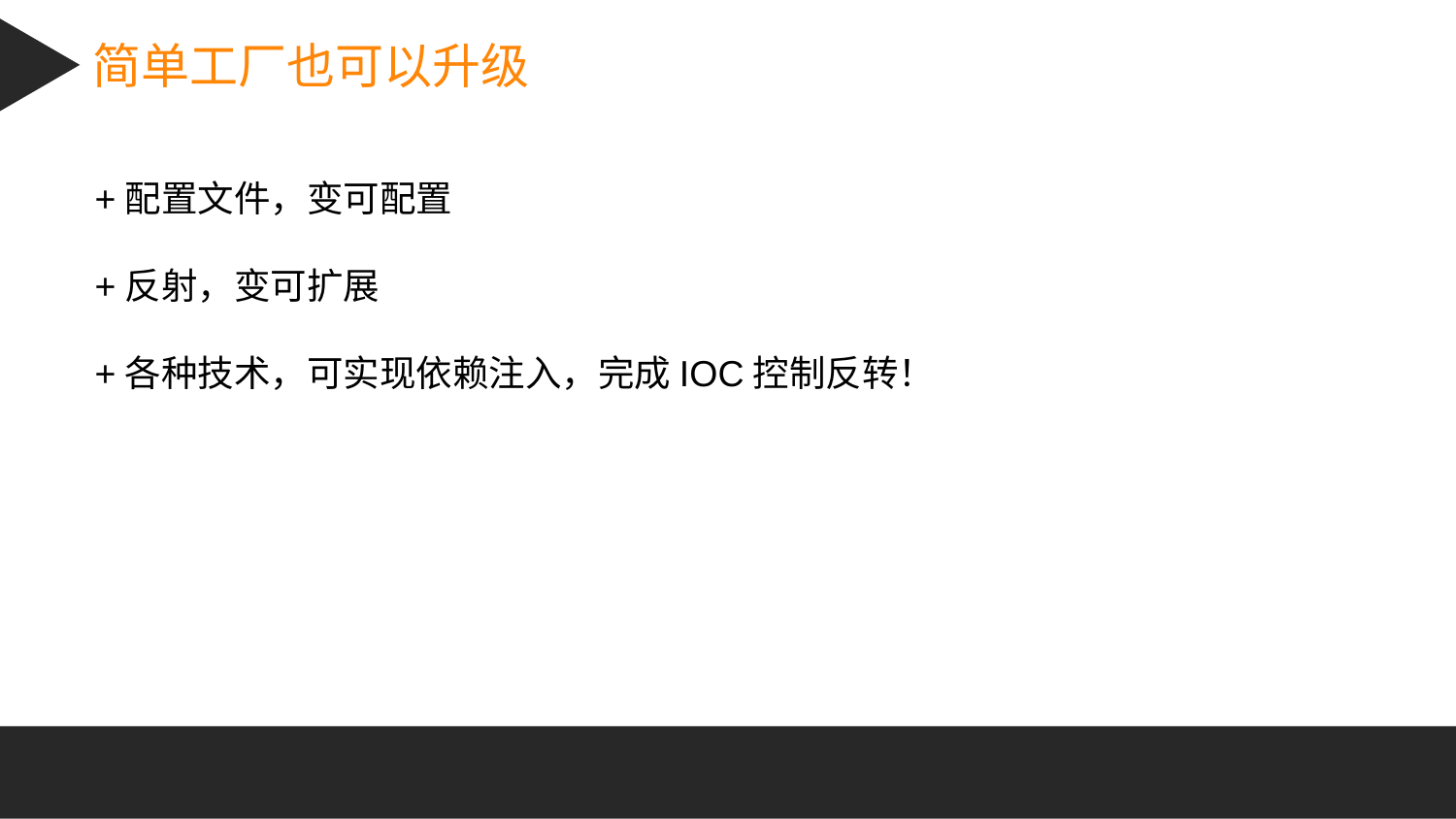

简单工厂也可以升级
+配置文件，变可配置

+反射，变可扩展

+各种技术，可实现依赖注入，完成IOC控制反转！